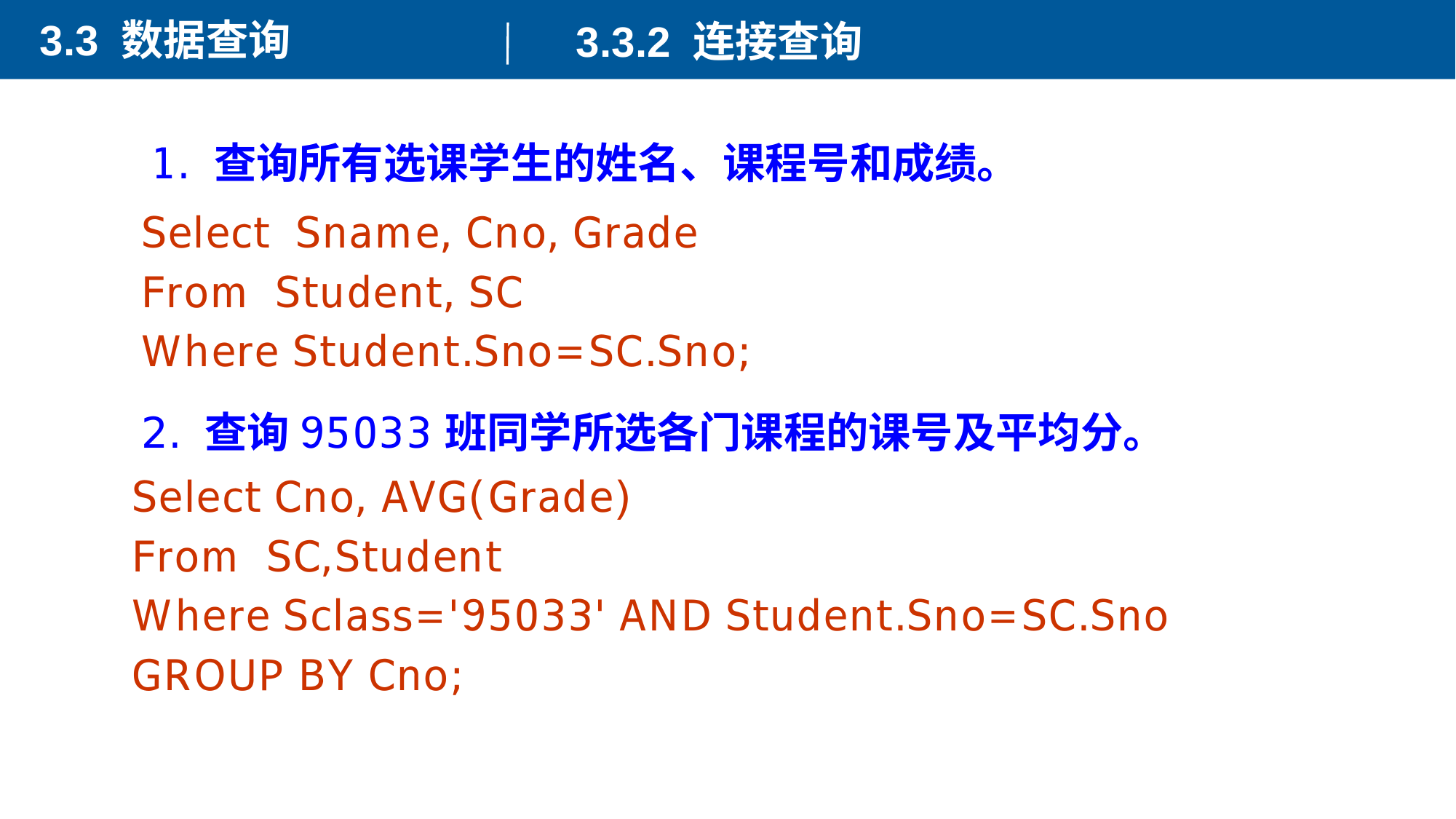

3.3 数据查询
3.3.2 连接查询
1. 查询所有选课学生的姓名、课程号和成绩。
Select  Sname, Cno, Grade
From  Student, SC
Where Student.Sno=SC.Sno;
2. 查询95033班同学所选各门课程的课号及平均分。
Select Cno, AVG(Grade)
From  SC,Student
Where Sclass='95033' AND Student.Sno=SC.Sno
GROUP BY Cno;